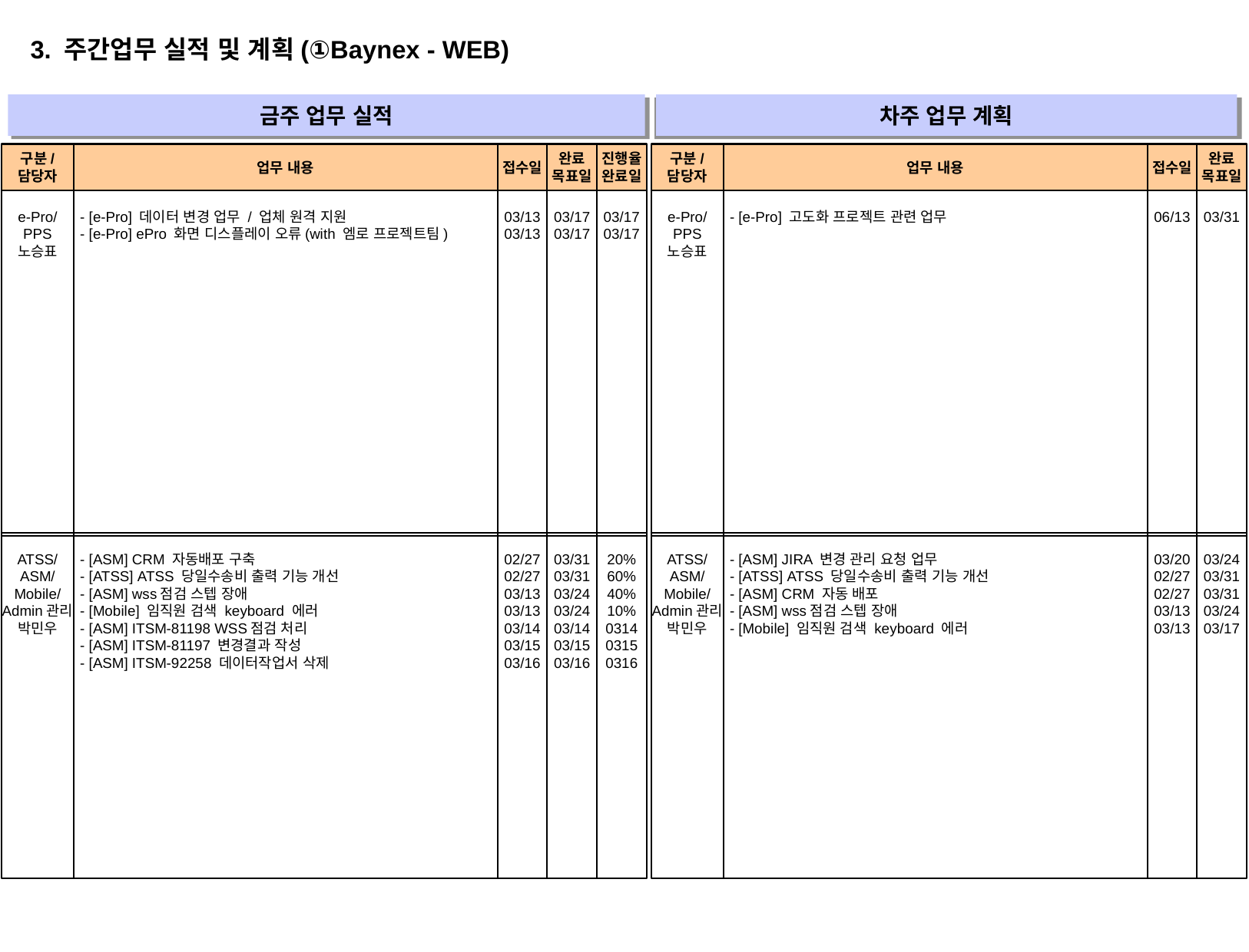

3. 주간업무 실적 및 계획(①Baynex - WEB)
금주 업무 실적
차주 업무 계획
" "
" "
구분/
담당자
업무 내용
접수일
완료
목표일
진행율
완료일
구분/
담당자
업무 내용
접수일
완료
목표일
e-Pro/
PPS
노승표

- [e-Pro] 데이터 변경 업무 / 업체 원격 지원
- [e-Pro] ePro 화면 디스플레이 오류(with 엠로 프로젝트팀)
03/13
03/13
03/17
03/17
03/17
03/17
e-Pro/
PPS
노승표

- [e-Pro] 고도화 프로젝트 관련 업무
06/13
03/31
ATSS/
ASM/
Mobile/
Admin관리
박민우

- [ASM] CRM 자동배포 구축
- [ATSS] ATSS 당일수송비 출력 기능 개선
- [ASM] wss점검 스텝 장애
- [Mobile] 임직원 검색 keyboard 에러
- [ASM] ITSM-81198 WSS점검 처리
- [ASM] ITSM-81197 변경결과 작성
- [ASM] ITSM-92258 데이터작업서 삭제
02/27
02/27
03/13
03/13
03/14
03/15
03/16
03/31
03/31
03/24
03/24
03/14
03/15
03/16
20%
60%
40%
10%
0314
0315
0316
ATSS/
ASM/
Mobile/
Admin관리
박민우

- [ASM] JIRA 변경 관리 요청 업무
- [ATSS] ATSS 당일수송비 출력 기능 개선
- [ASM] CRM 자동 배포
- [ASM] wss점검 스텝 장애
- [Mobile] 임직원 검색 keyboard 에러
03/20
02/27
02/27
03/13
03/13
03/24
03/31
03/31
03/24
03/17